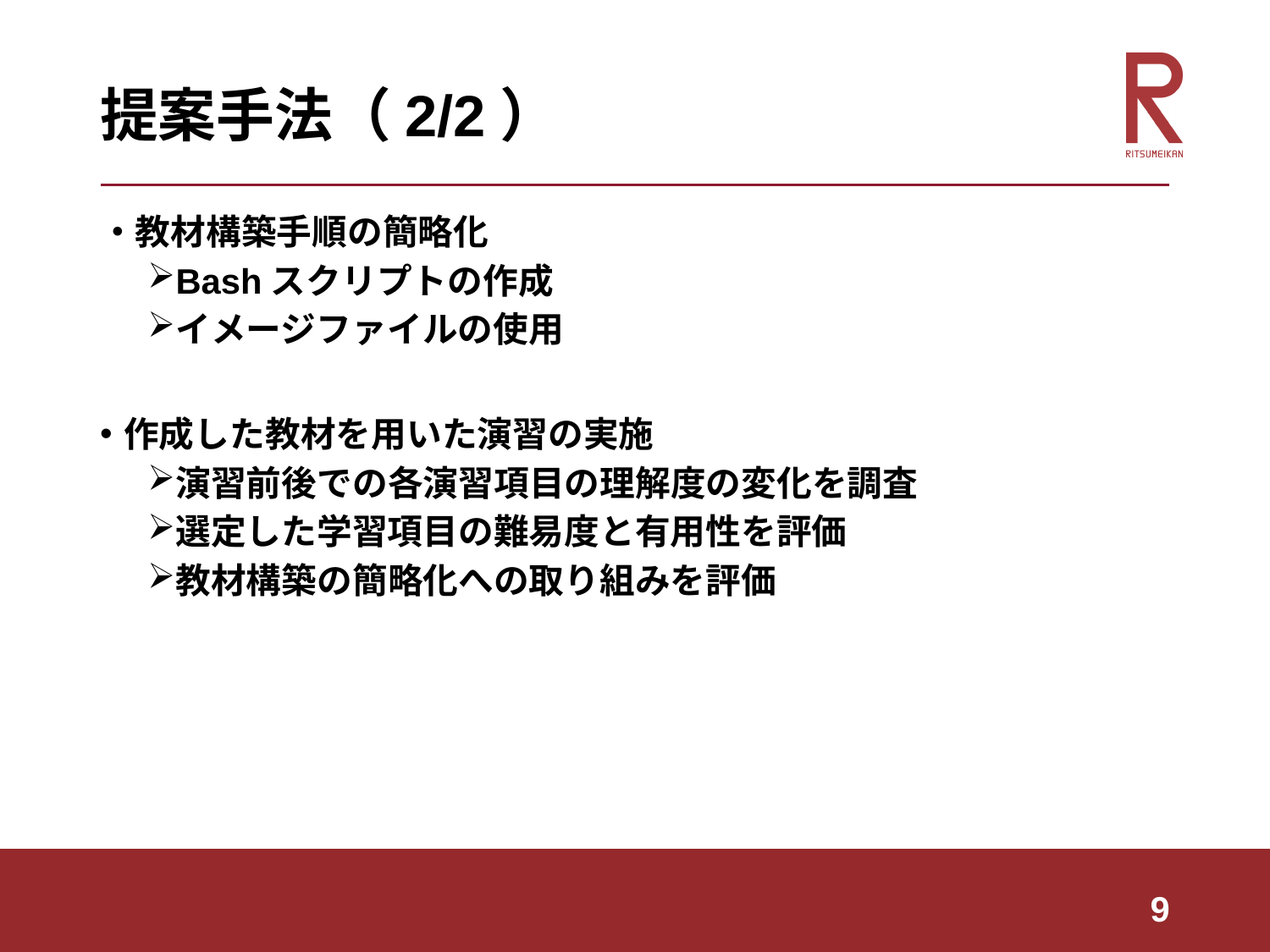

# 提案手法（2/2）
・教材構築手順の簡略化
Bashスクリプトの作成
イメージファイルの使用

作成した教材を用いた演習の実施
演習前後での各演習項目の理解度の変化を調査
選定した学習項目の難易度と有用性を評価
教材構築の簡略化への取り組みを評価

9